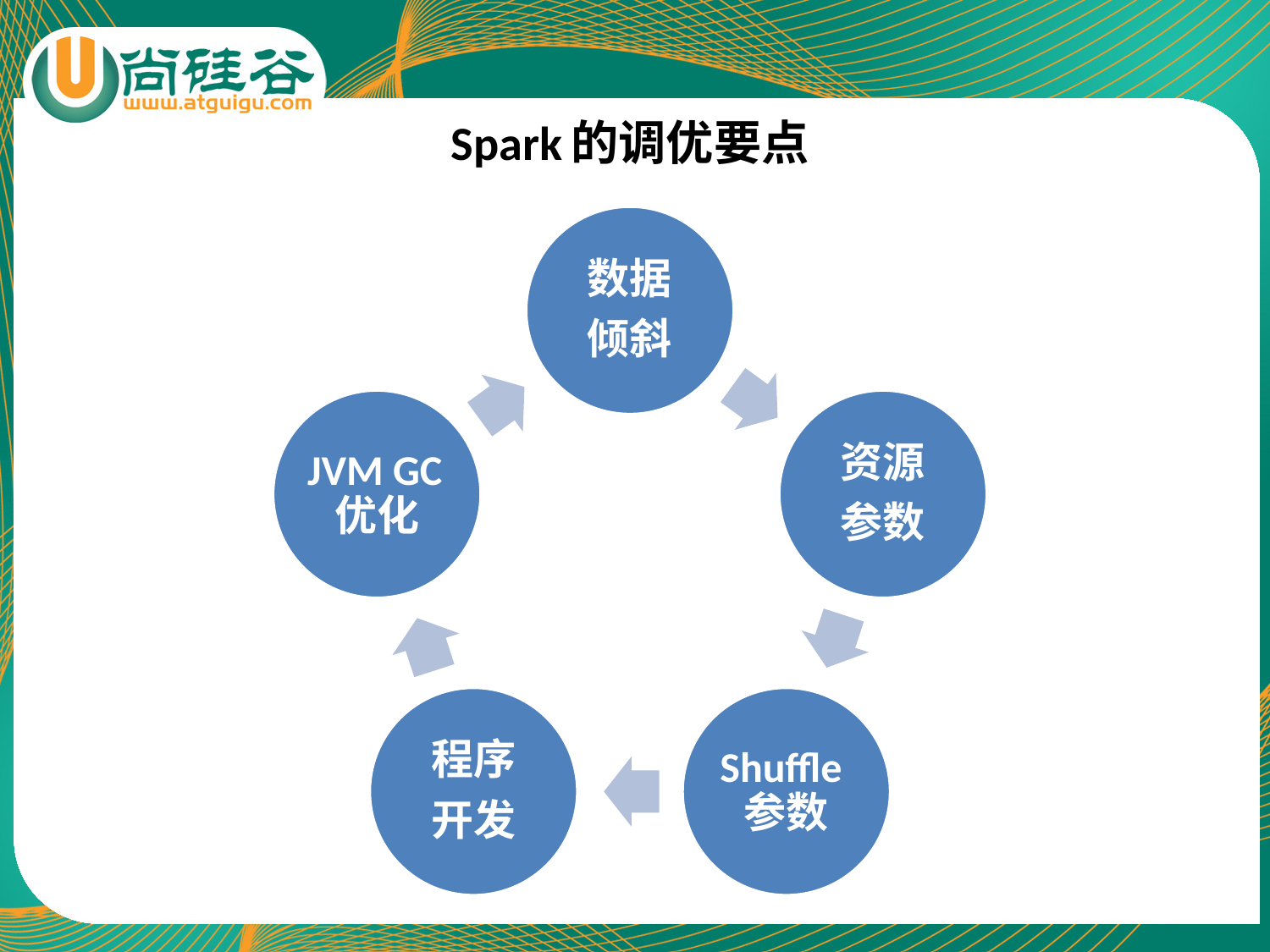

# Spark的调优要点
数据
倾斜

资源
参数

Shuffle参数

程序
开发

JVM GC优化